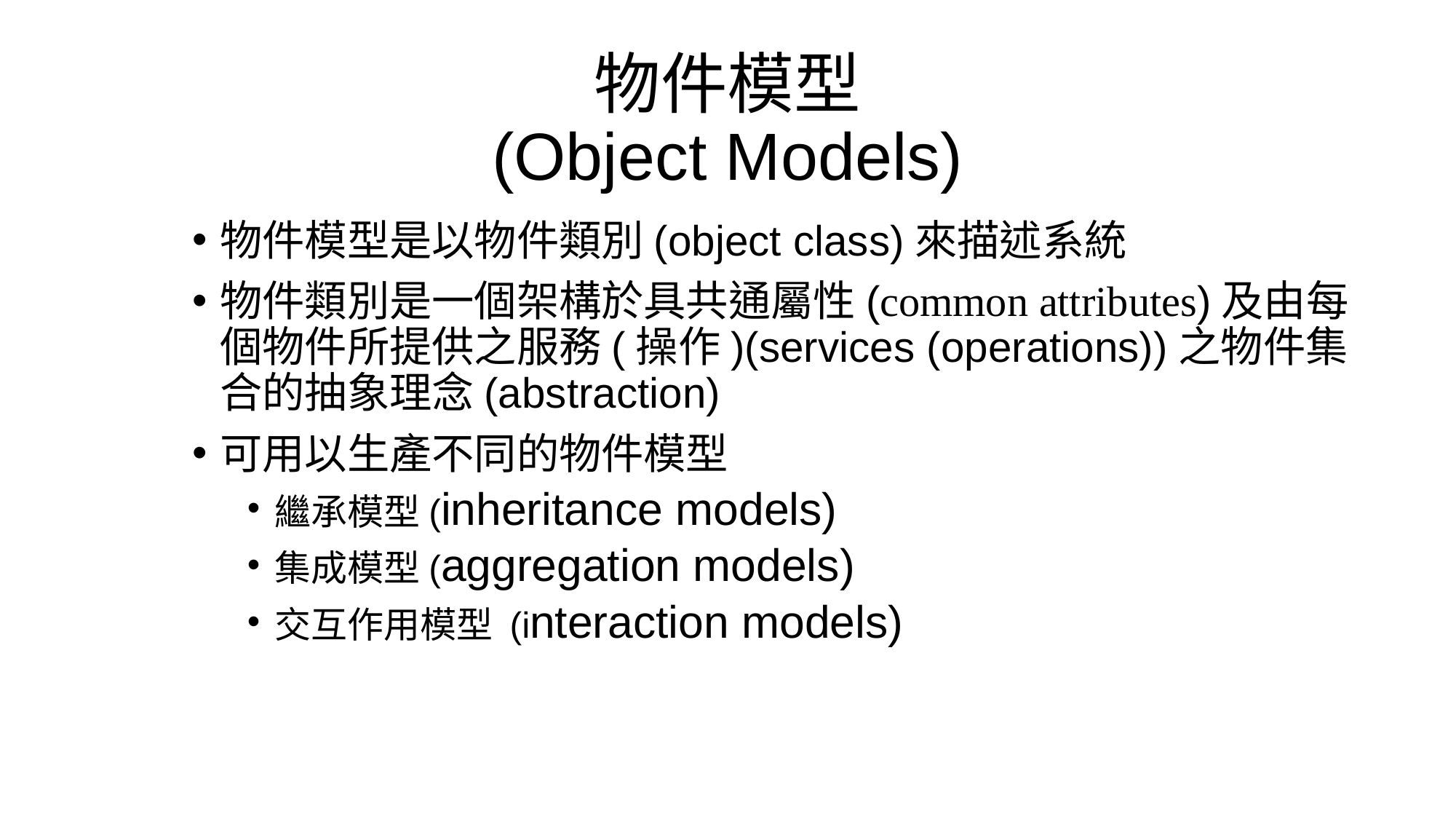

# 物件模型 (Object Models)
物件模型是以物件類別(object class)來描述系統
物件類別是一個架構於具共通屬性(common attributes)及由每個物件所提供之服務(操作)(services (operations))之物件集合的抽象理念(abstraction)
可用以生產不同的物件模型
繼承模型(inheritance models)
集成模型(aggregation models)
交互作用模型 (interaction models)